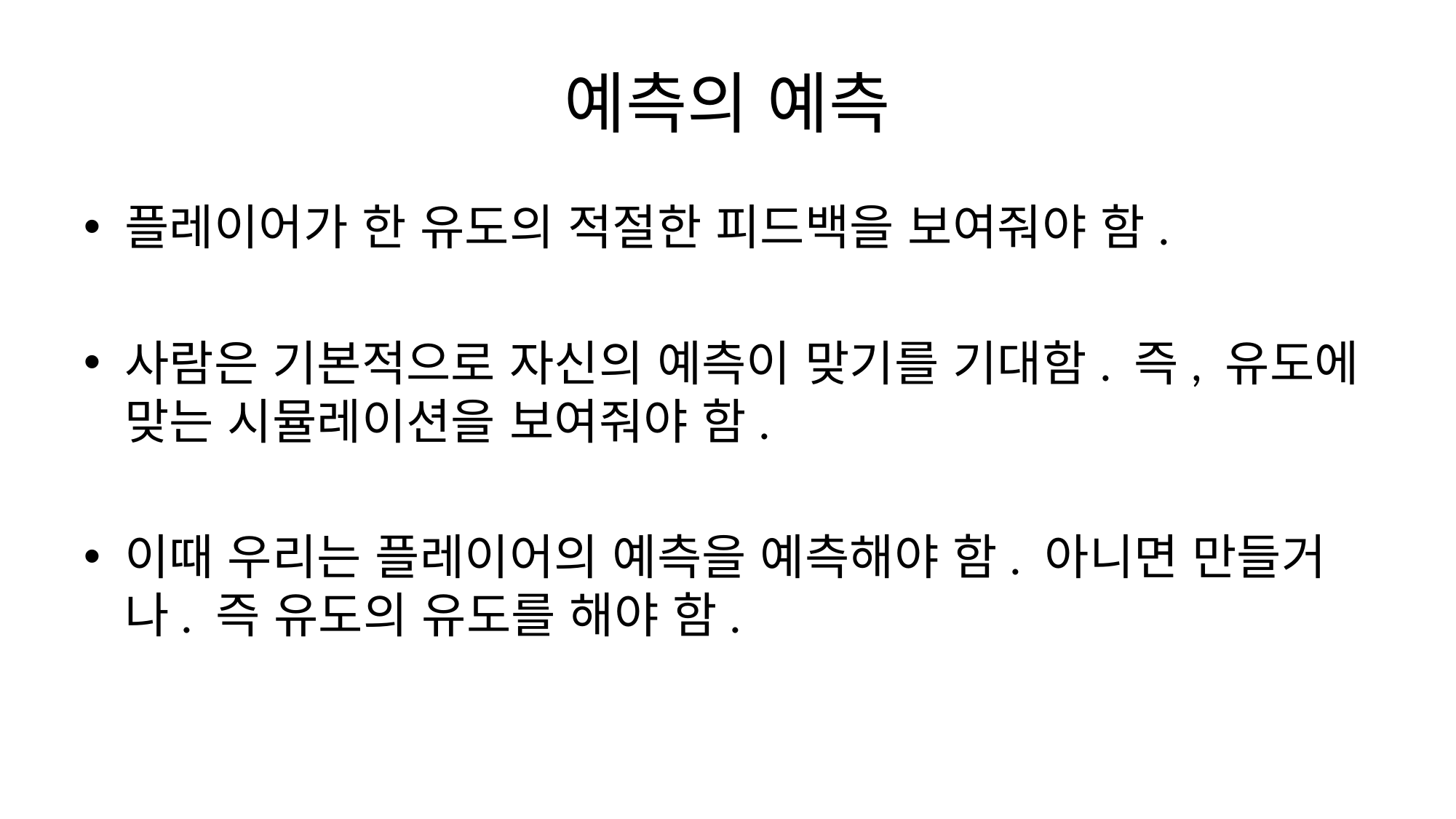

# 예측의 예측
플레이어가 한 유도의 적절한 피드백을 보여줘야 함.

사람은 기본적으로 자신의 예측이 맞기를 기대함. 즉, 유도에 맞는 시뮬레이션을 보여줘야 함.

이때 우리는 플레이어의 예측을 예측해야 함. 아니면 만들거나. 즉 유도의 유도를 해야 함.